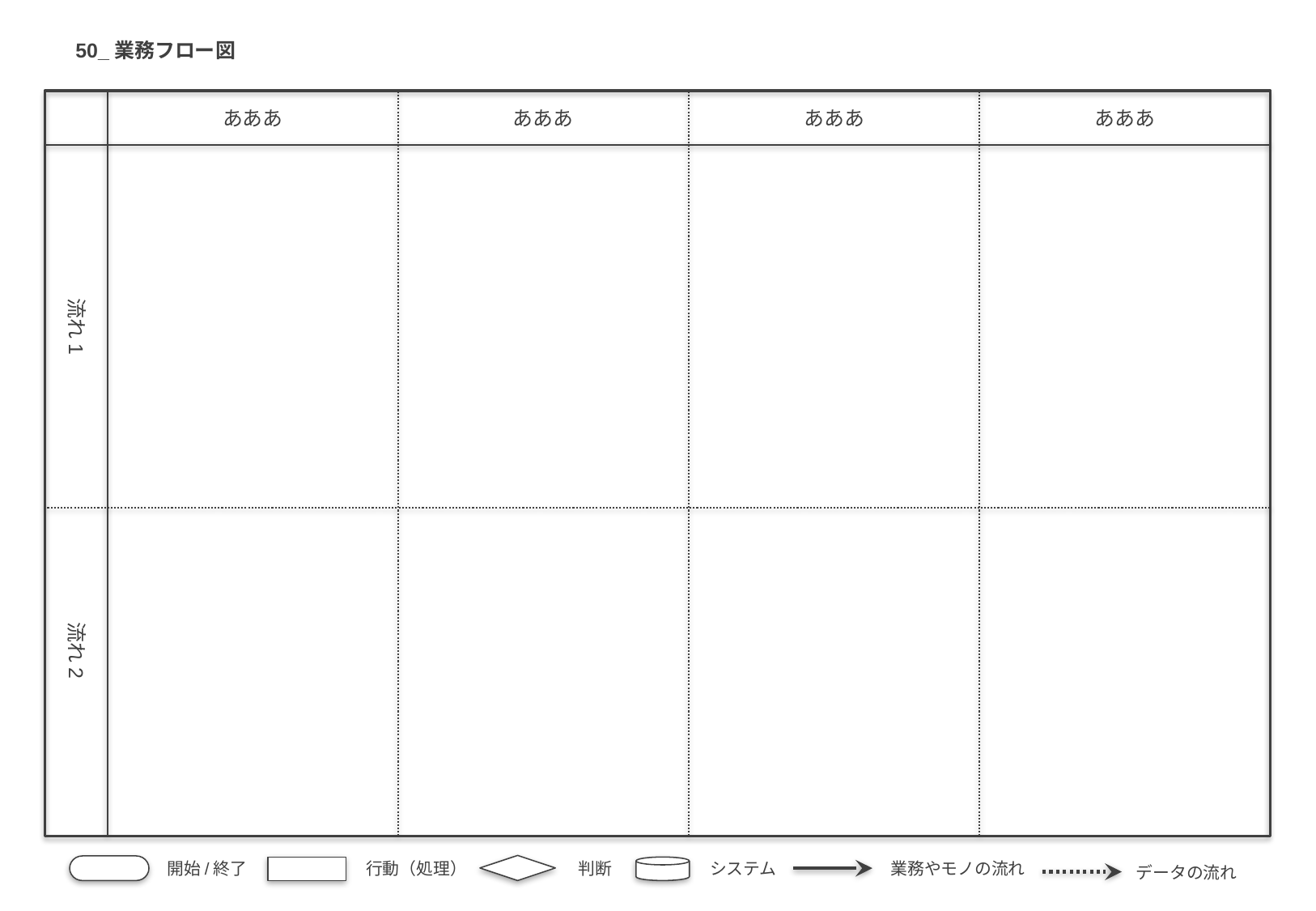

50_業務フロー図

あああ
あああ
あああ
あああ
流れ1
流れ2
開始/終了
行動（処理）
判断
システム
業務やモノの流れ
データの流れ